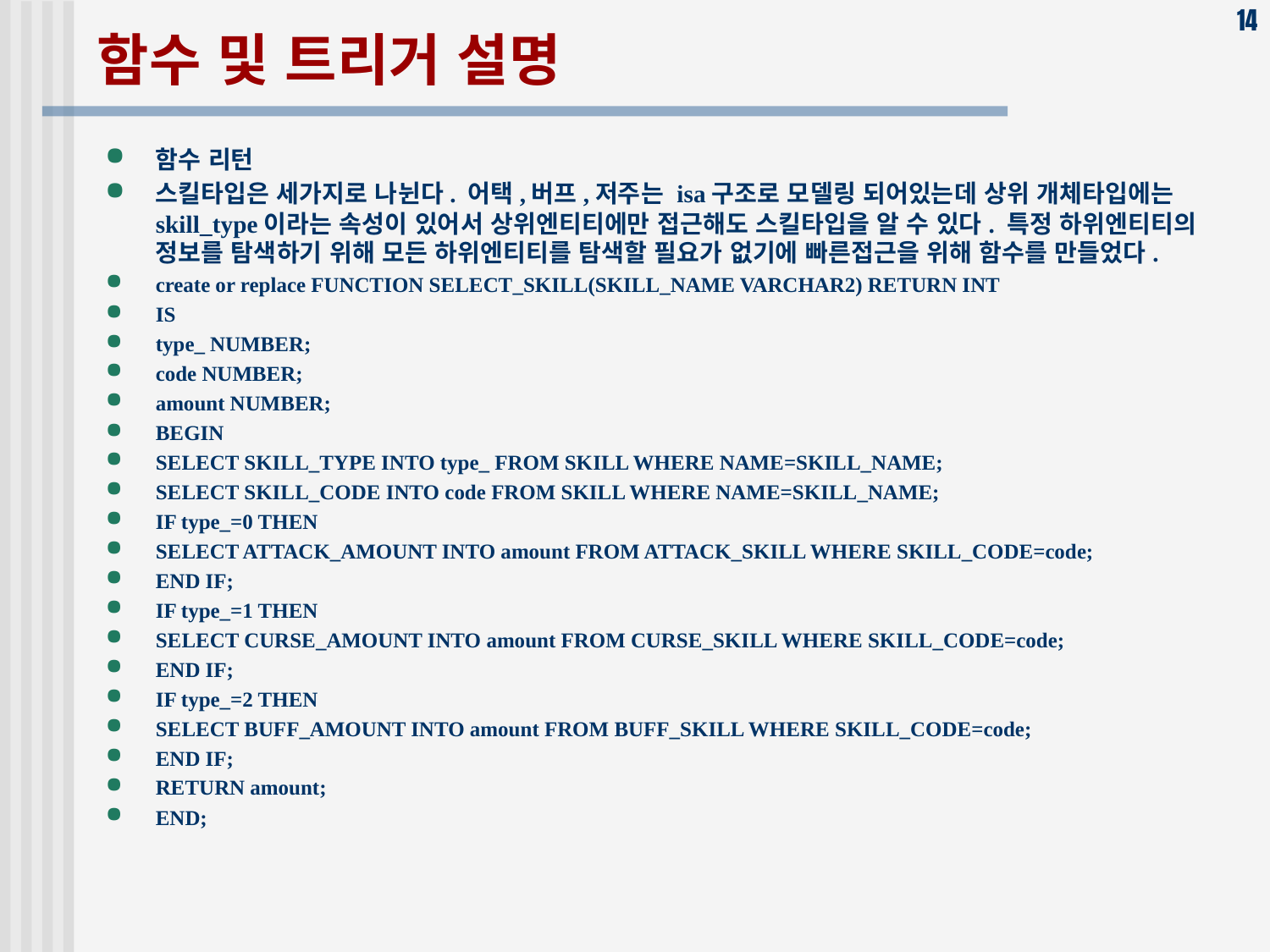

# 함수 및 트리거 설명
함수 리턴
스킬타입은 세가지로 나뉜다. 어택,버프,저주는 isa구조로 모델링 되어있는데 상위 개체타입에는 skill_type이라는 속성이 있어서 상위엔티티에만 접근해도 스킬타입을 알 수 있다. 특정 하위엔티티의 정보를 탐색하기 위해 모든 하위엔티티를 탐색할 필요가 없기에 빠른접근을 위해 함수를 만들었다.
create or replace FUNCTION SELECT_SKILL(SKILL_NAME VARCHAR2) RETURN INT
IS
type_ NUMBER;
code NUMBER;
amount NUMBER;
BEGIN
SELECT SKILL_TYPE INTO type_ FROM SKILL WHERE NAME=SKILL_NAME;
SELECT SKILL_CODE INTO code FROM SKILL WHERE NAME=SKILL_NAME;
IF type_=0 THEN
SELECT ATTACK_AMOUNT INTO amount FROM ATTACK_SKILL WHERE SKILL_CODE=code;
END IF;
IF type_=1 THEN
SELECT CURSE_AMOUNT INTO amount FROM CURSE_SKILL WHERE SKILL_CODE=code;
END IF;
IF type_=2 THEN
SELECT BUFF_AMOUNT INTO amount FROM BUFF_SKILL WHERE SKILL_CODE=code;
END IF;
RETURN amount;
END;